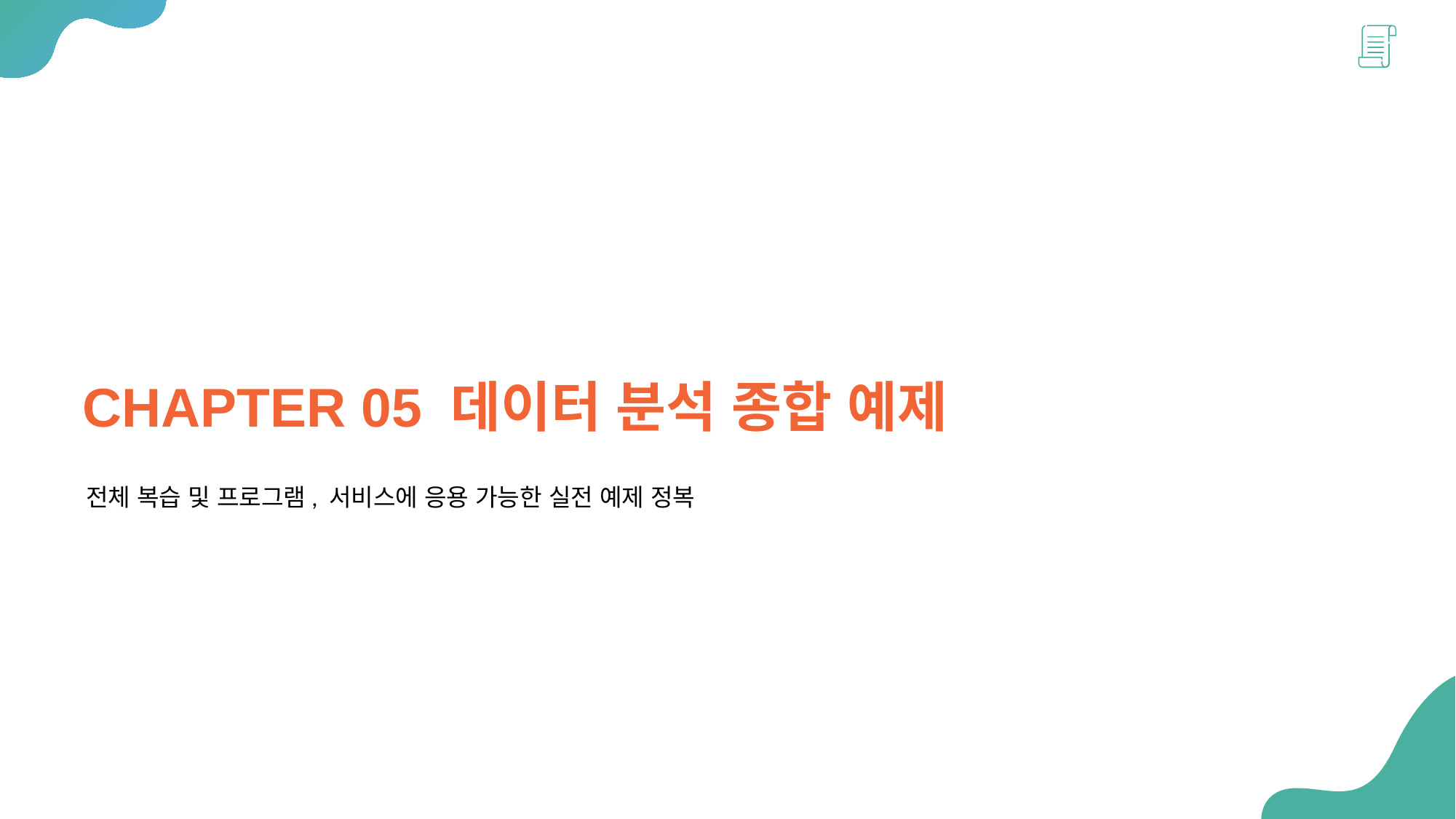

CHAPTER 05 데이터 분석 종합 예제
전체 복습 및 프로그램, 서비스에 응용 가능한 실전 예제 정복